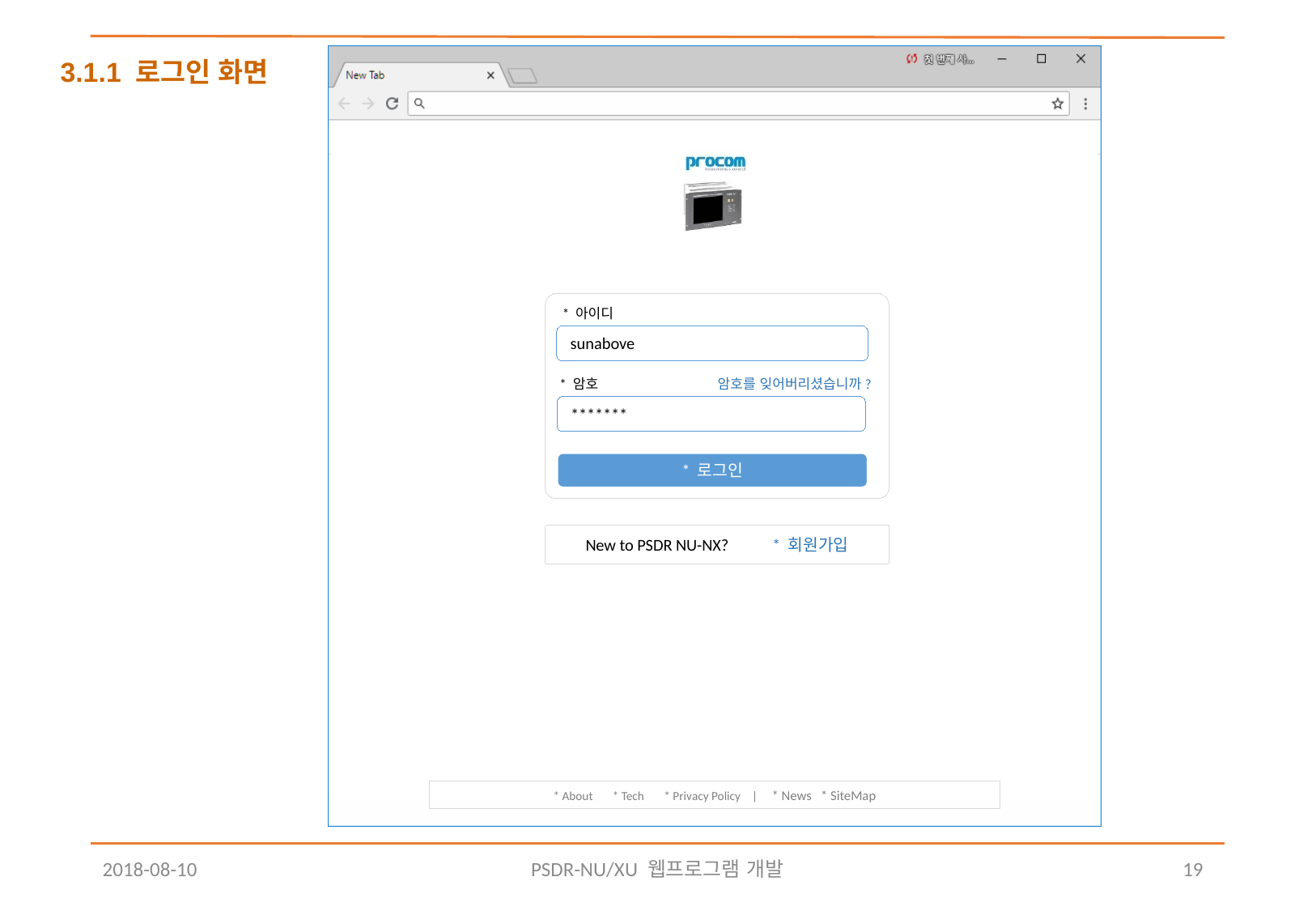

# 3.1.1 로그인 화면

* 아이디
sunabove
* 암호                               암호를 잊어버리셨습니까?
*******
* 로그인
New to PSDR NU-NX?            * 회원가입
2018-08-10
PSDR-NU/XU 웹프로그램 개발
19